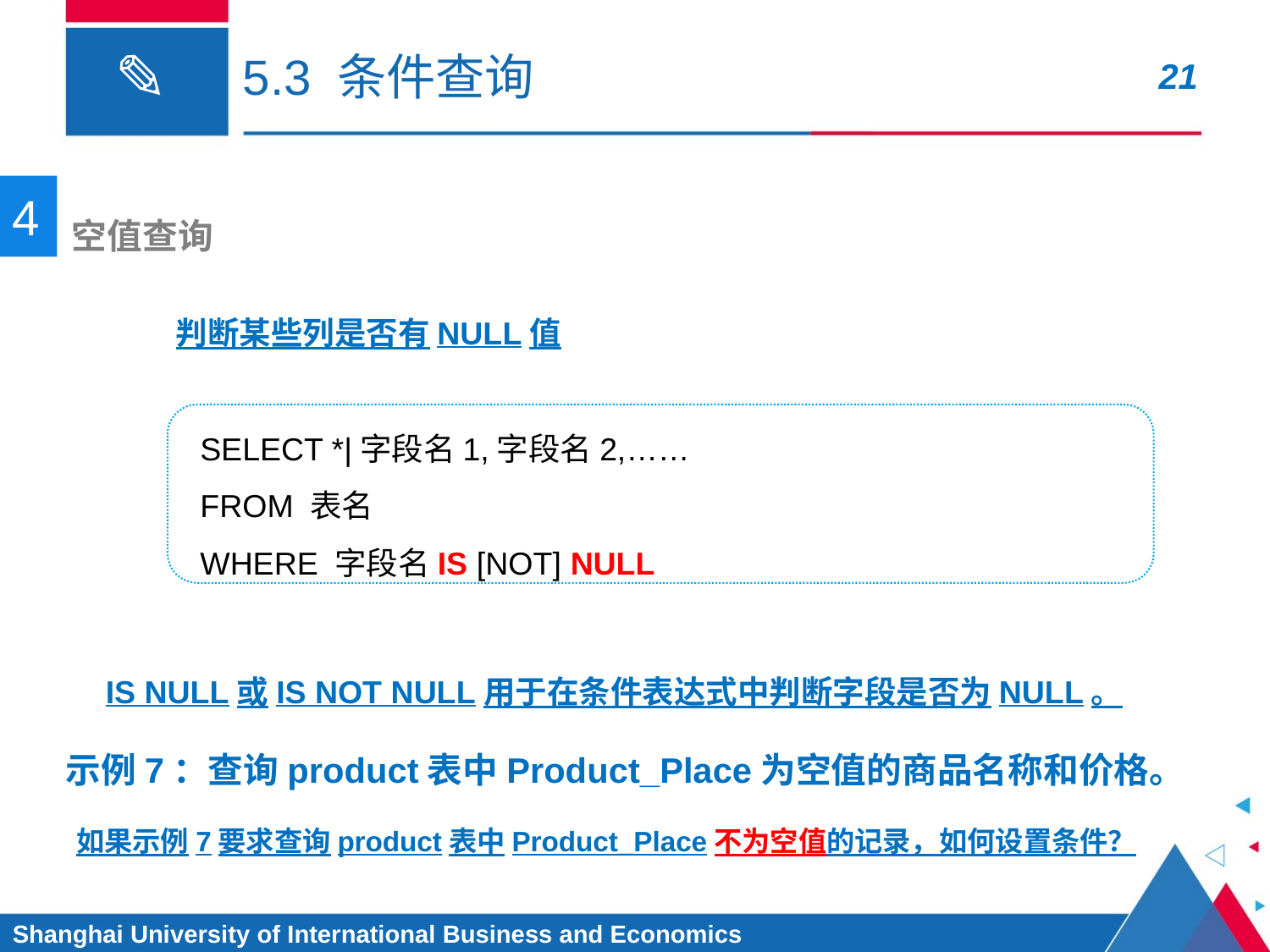

# 5.3 条件查询

4
空值查询
判断某些列是否有NULL值
SELECT *|字段名1,字段名2,……
FROM 表名
WHERE 字段名IS [NOT] NULL

IS NULL或IS NOT NULL用于在条件表达式中判断字段是否为NULL。
示例7：查询product表中Product_Place为空值的商品名称和价格。
如果示例7要求查询product表中Product_Place不为空值的记录，如何设置条件？